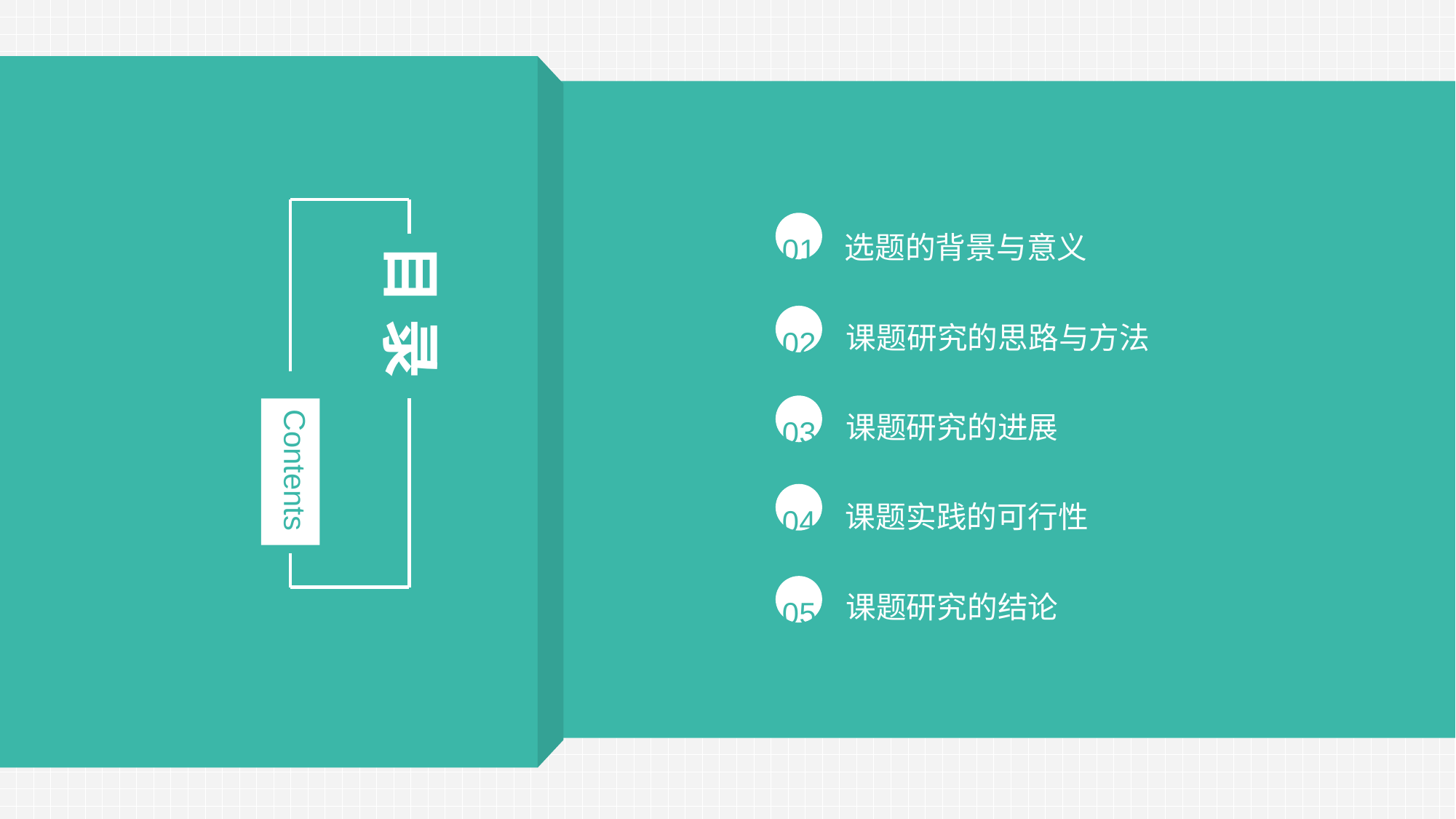

01
选题的背景与意义
课题研究的思路与方法
课题研究的进展
课题实践的可行性
课题研究的结论

02

03

04

05

目 录
Contents